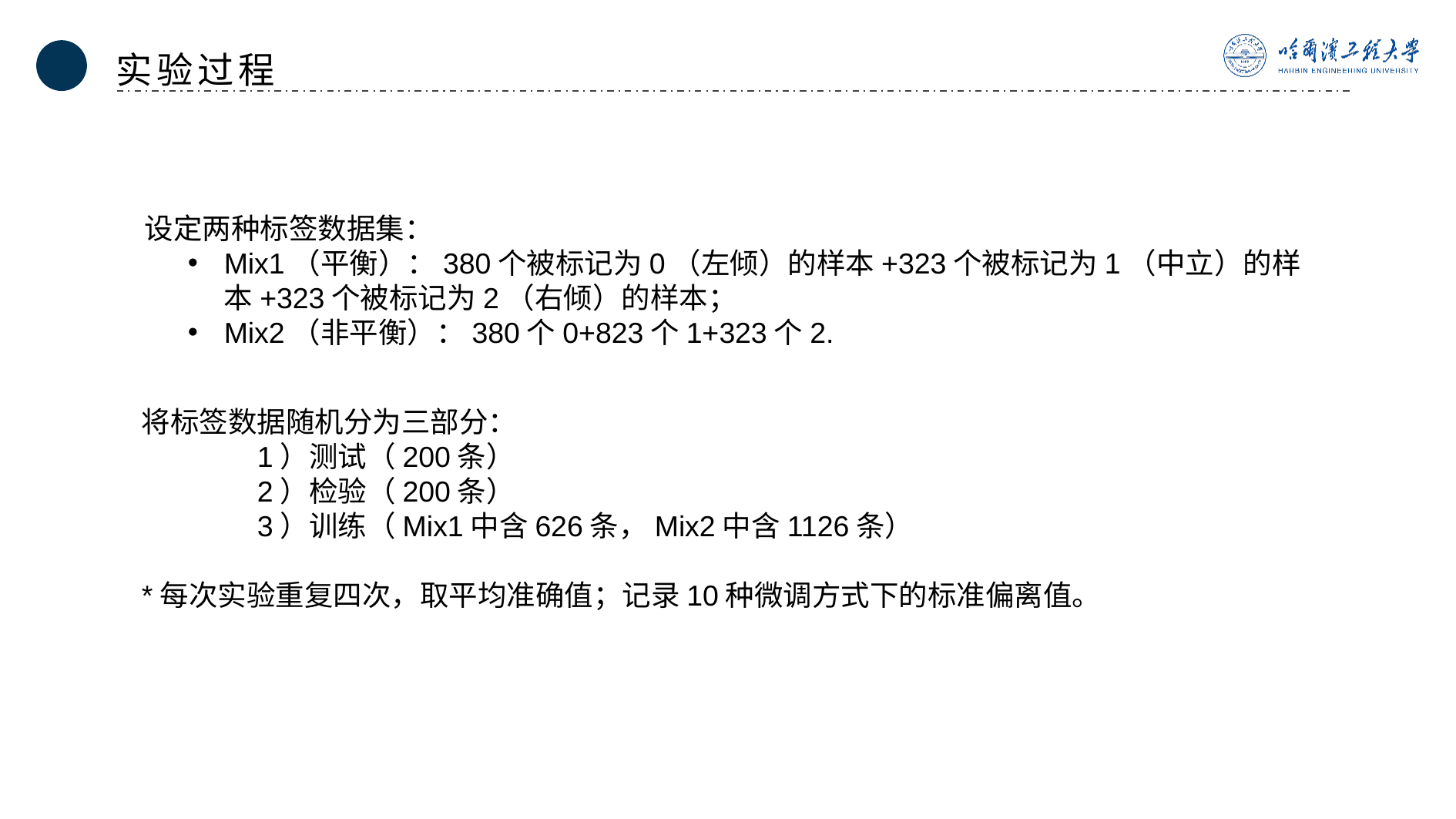

实验过程

设定两种标签数据集：
Mix1（平衡）：380个被标记为0（左倾）的样本+323个被标记为1（中立）的样本+323个被标记为2（右倾）的样本；
Mix2（非平衡）：380个0+823个1+323个2.

将标签数据随机分为三部分：
	1）测试（200条）
	2）检验（200条）
	3）训练（Mix1中含626条，Mix2中含1126条）

*每次实验重复四次，取平均准确值；记录10种微调方式下的标准偏离值。